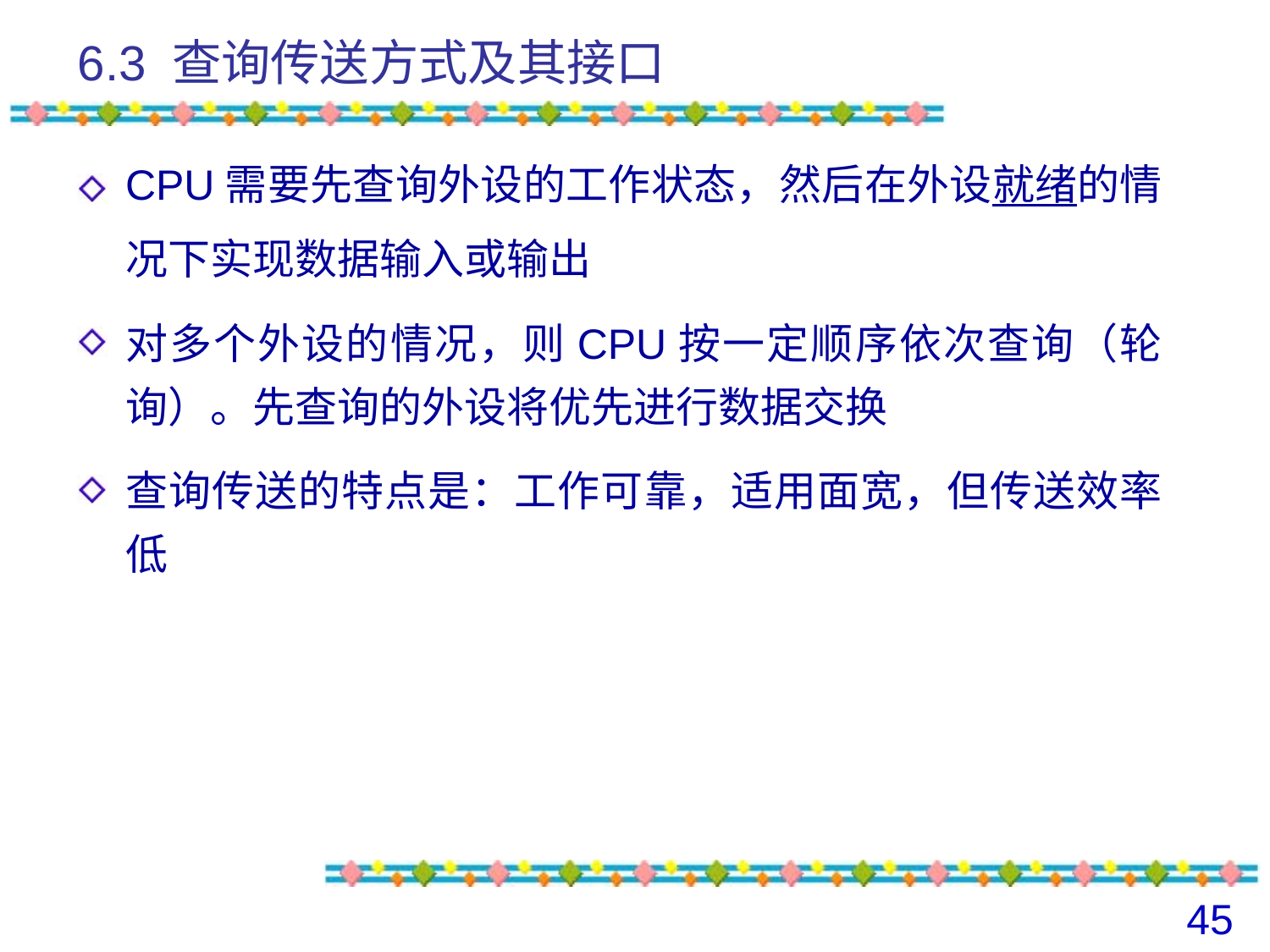

# 6.3 查询传送方式及其接口
CPU需要先查询外设的工作状态，然后在外设就绪的情况下实现数据输入或输出
对多个外设的情况，则CPU按一定顺序依次查询（轮询）。先查询的外设将优先进行数据交换
查询传送的特点是：工作可靠，适用面宽，但传送效率低